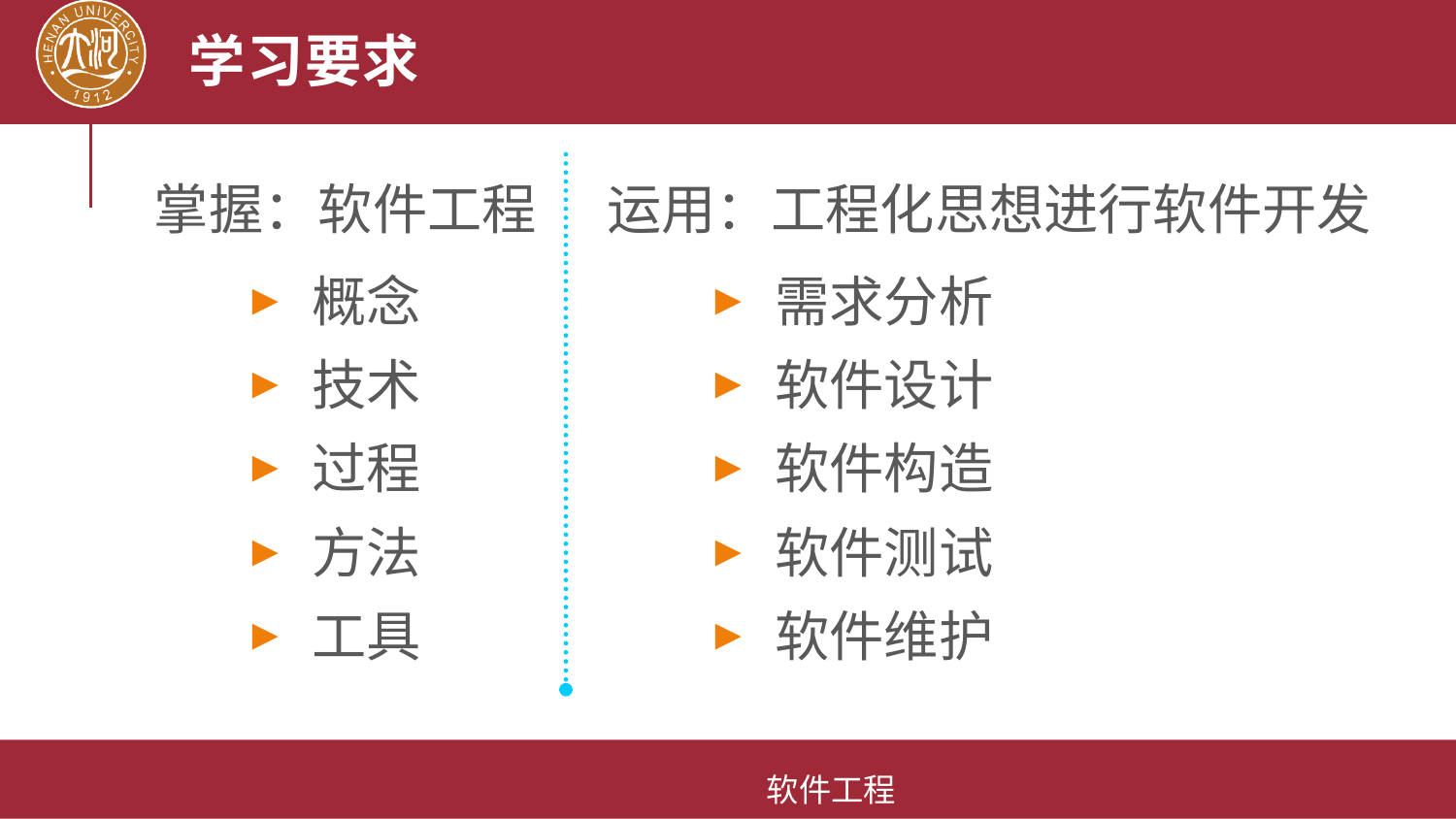

# 学习要求
掌握：软件工程

运用：工程化思想进行软件开发
概念
技术
过程
方法
工具
需求分析
软件设计
软件构造
软件测试
软件维护

软件工程
25